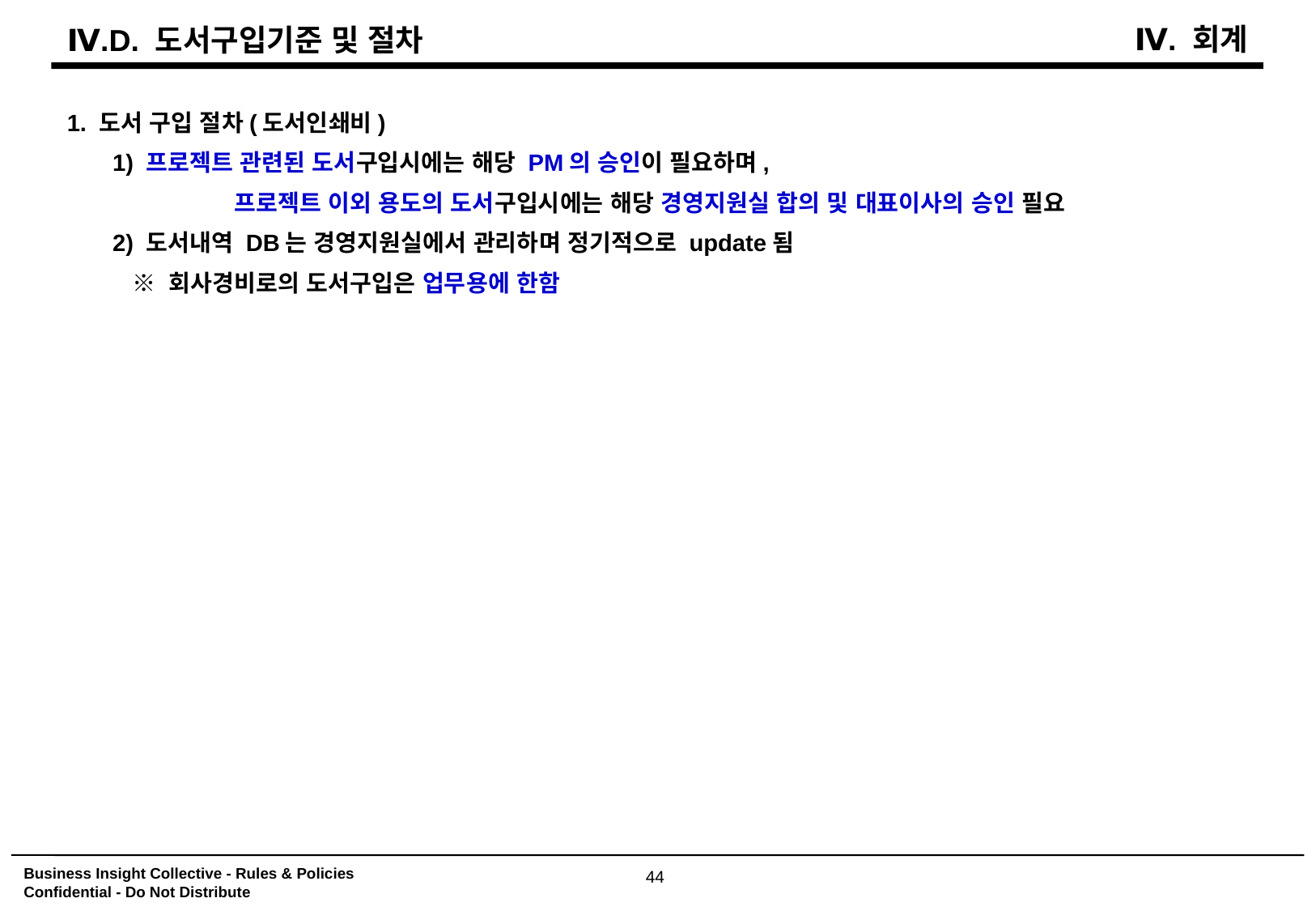

Ⅳ. 회계
Ⅳ.D. 도서구입기준 및 절차
1. 도서 구입 절차(도서인쇄비)
	1) 프로젝트 관련된 도서구입시에는 해당 PM의 승인이 필요하며,
		프로젝트 이외 용도의 도서구입시에는 해당 경영지원실 합의 및 대표이사의 승인 필요
	2) 도서내역 DB는 경영지원실에서 관리하며 정기적으로 update됨
	   ※ 회사경비로의 도서구입은 업무용에 한함